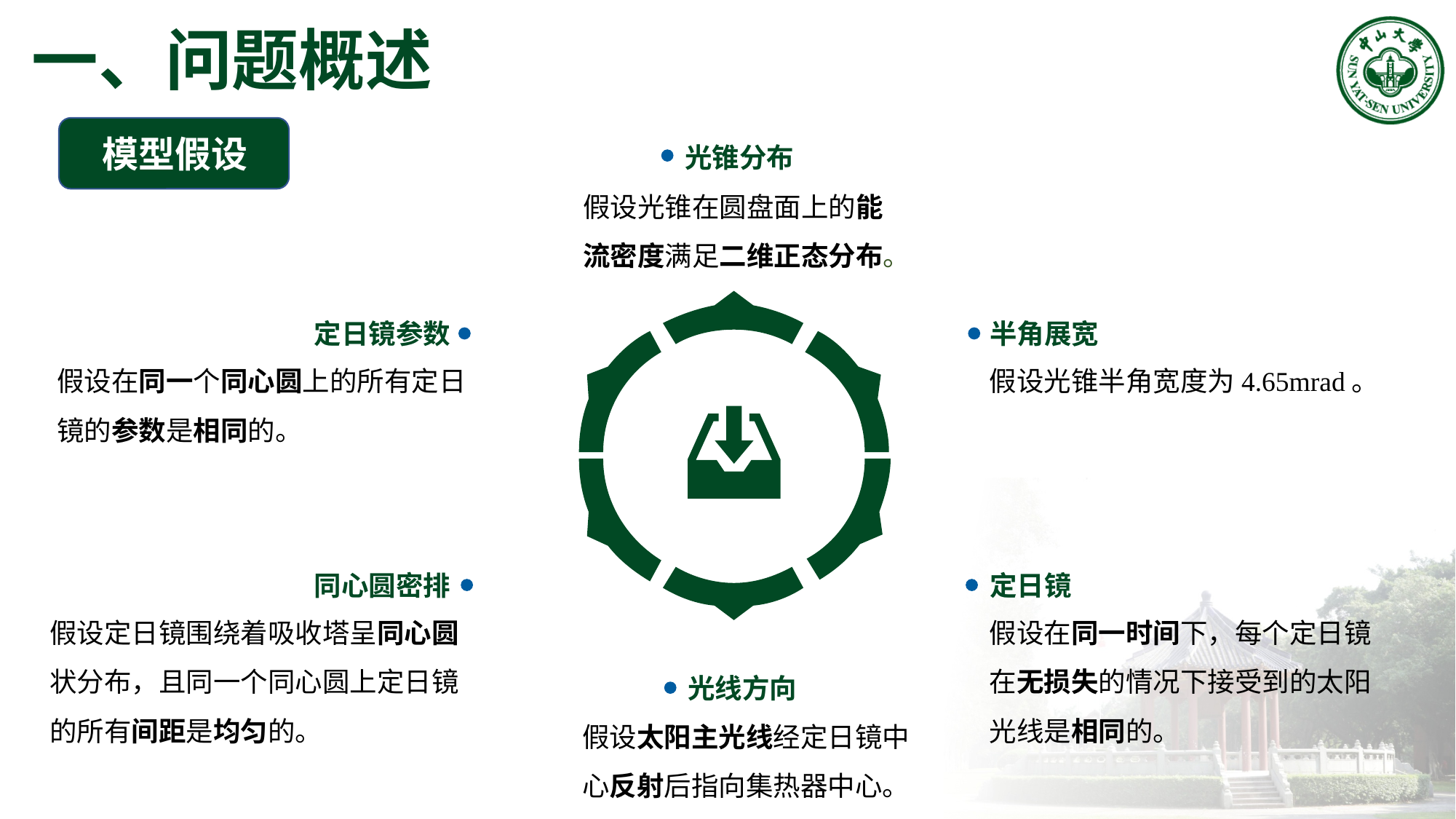

一、问题概述

模型假设
光锥分布
假设光锥在圆盘面上的能流密度满足二维正态分布。

半角展宽
假设光锥半角宽度为4.65mrad。

定日镜参数
假设在同一个同心圆上的所有定日镜的参数是相同的。

同心圆密排
假设定日镜围绕着吸收塔呈同心圆状分布，且同一个同心圆上定日镜的所有间距是均匀的。

定日镜
假设在同一时间下，每个定日镜在无损失的情况下接受到的太阳光线是相同的。

光线方向
假设太阳主光线经定日镜中心反射后指向集热器中心。